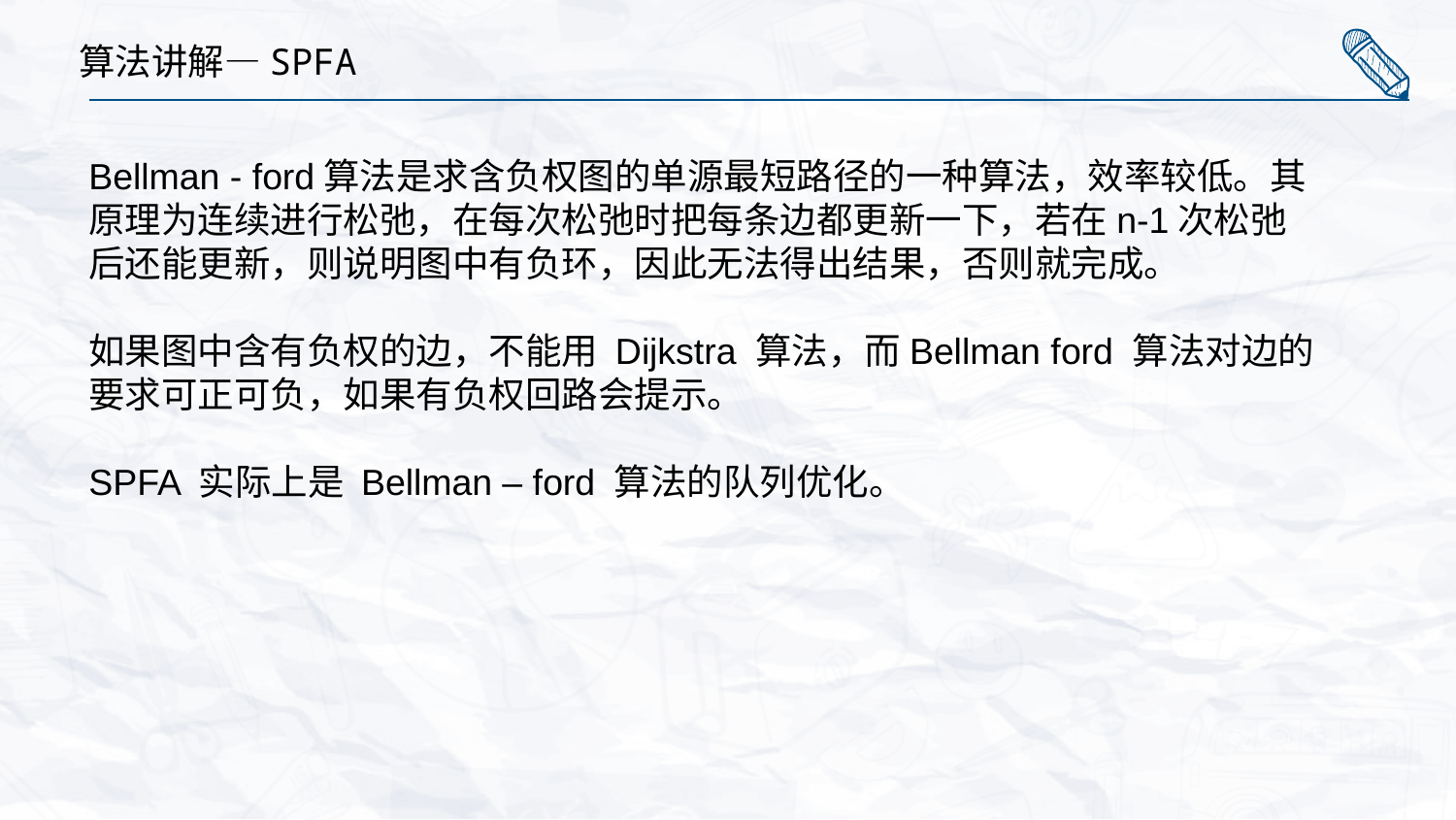

算法讲解—SPFA
Bellman - ford算法是求含负权图的单源最短路径的一种算法，效率较低。其原理为连续进行松弛，在每次松弛时把每条边都更新一下，若在n-1次松弛后还能更新，则说明图中有负环，因此无法得出结果，否则就完成。

如果图中含有负权的边，不能用 Dijkstra 算法，而Bellman ford 算法对边的要求可正可负，如果有负权回路会提示。

SPFA 实际上是 Bellman – ford 算法的队列优化。